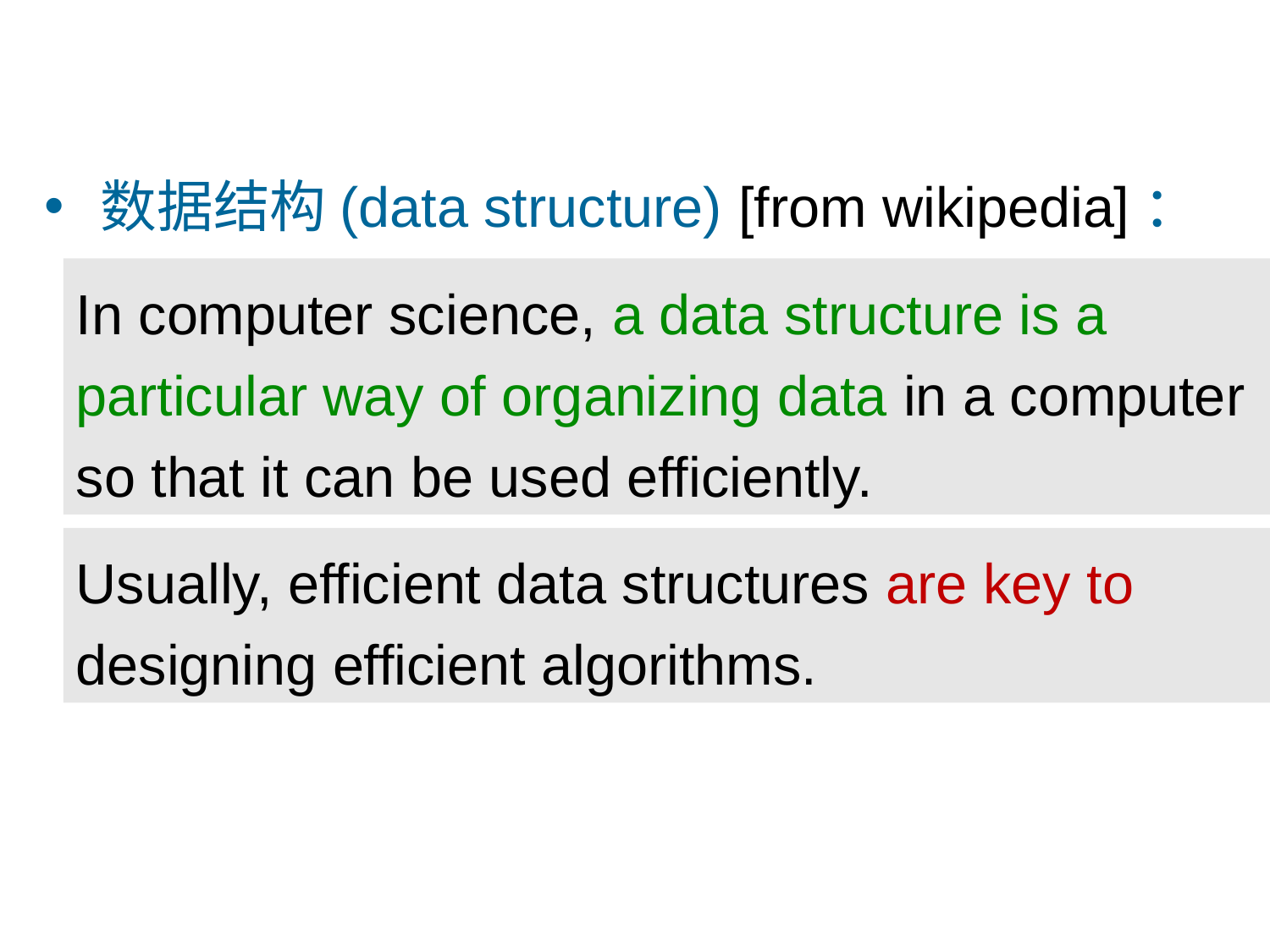

数据结构(data structure) [from wikipedia]：
In computer science, a data structure is a particular way of organizing data in a computer so that it can be used efficiently.
Usually, efficient data structures are key to designing efficient algorithms.